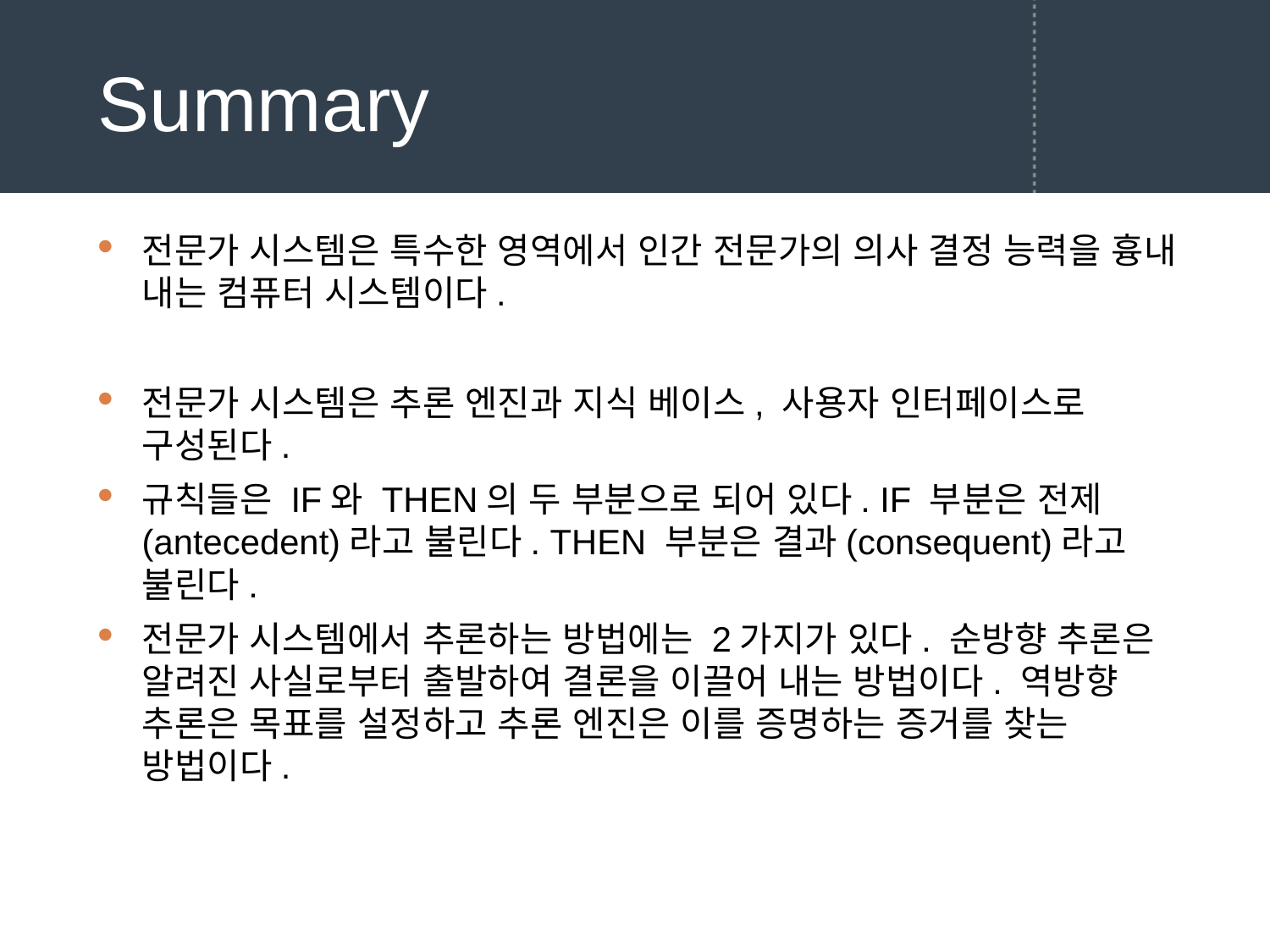

# Summary
전문가 시스템은 특수한 영역에서 인간 전문가의 의사 결정 능력을 흉내 내는 컴퓨터 시스템이다.

전문가 시스템은 추론 엔진과 지식 베이스, 사용자 인터페이스로 구성된다.
규칙들은 IF와 THEN의 두 부분으로 되어 있다. IF 부분은 전제(antecedent)라고 불린다. THEN 부분은 결과(consequent)라고 불린다.
전문가 시스템에서 추론하는 방법에는 2가지가 있다. 순방향 추론은 알려진 사실로부터 출발하여 결론을 이끌어 내는 방법이다. 역방향 추론은 목표를 설정하고 추론 엔진은 이를 증명하는 증거를 찾는 방법이다.